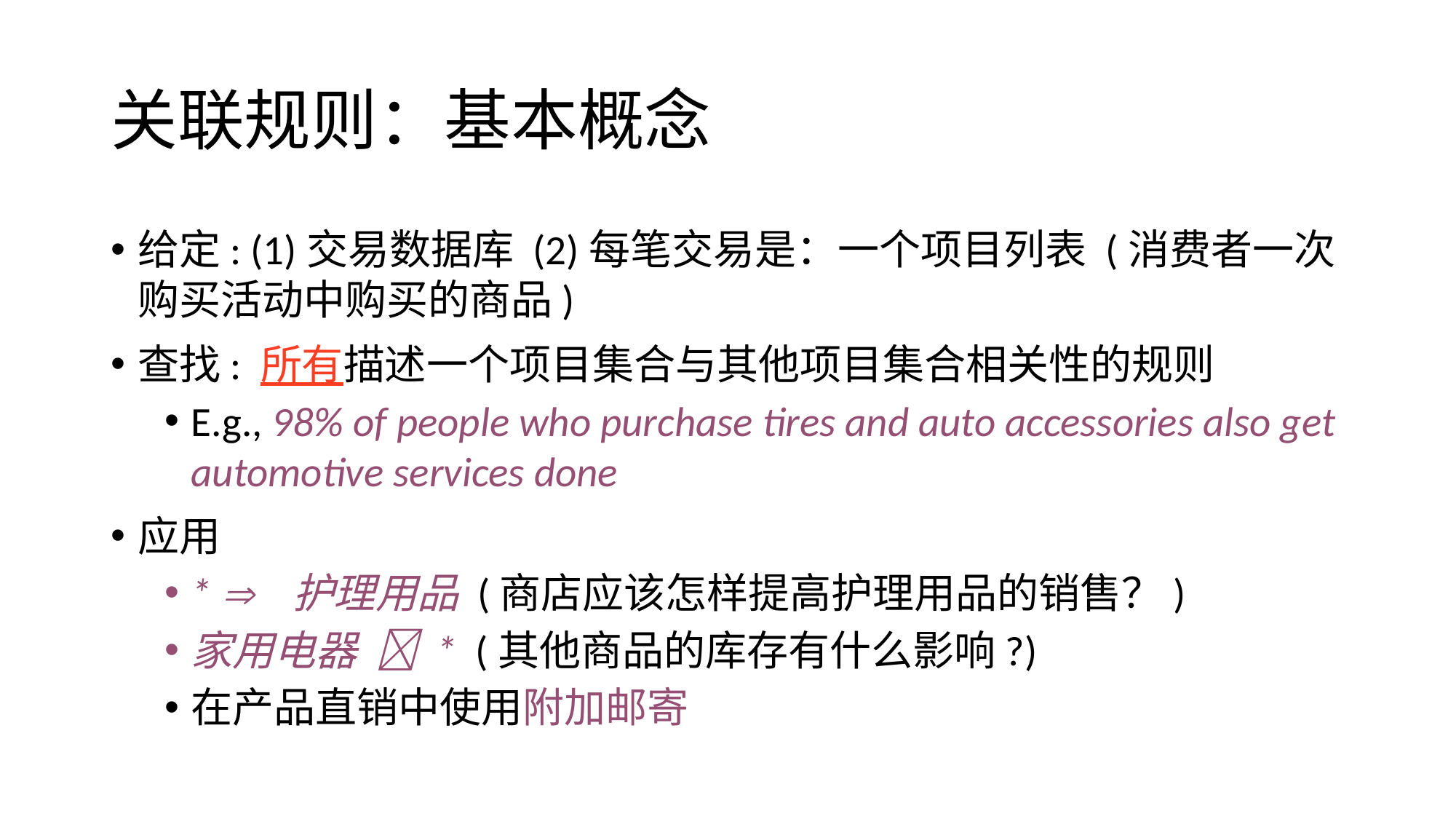

# 关联规则：基本概念
给定: (1)交易数据库 (2)每笔交易是：一个项目列表 (消费者一次购买活动中购买的商品)
查找: 所有描述一个项目集合与其他项目集合相关性的规则
E.g., 98% of people who purchase tires and auto accessories also get automotive services done
应用
* ⇒   护理用品 (商店应该怎样提高护理用品的销售？)
家用电器  ⇒ *  (其他商品的库存有什么影响?)
在产品直销中使用附加邮寄